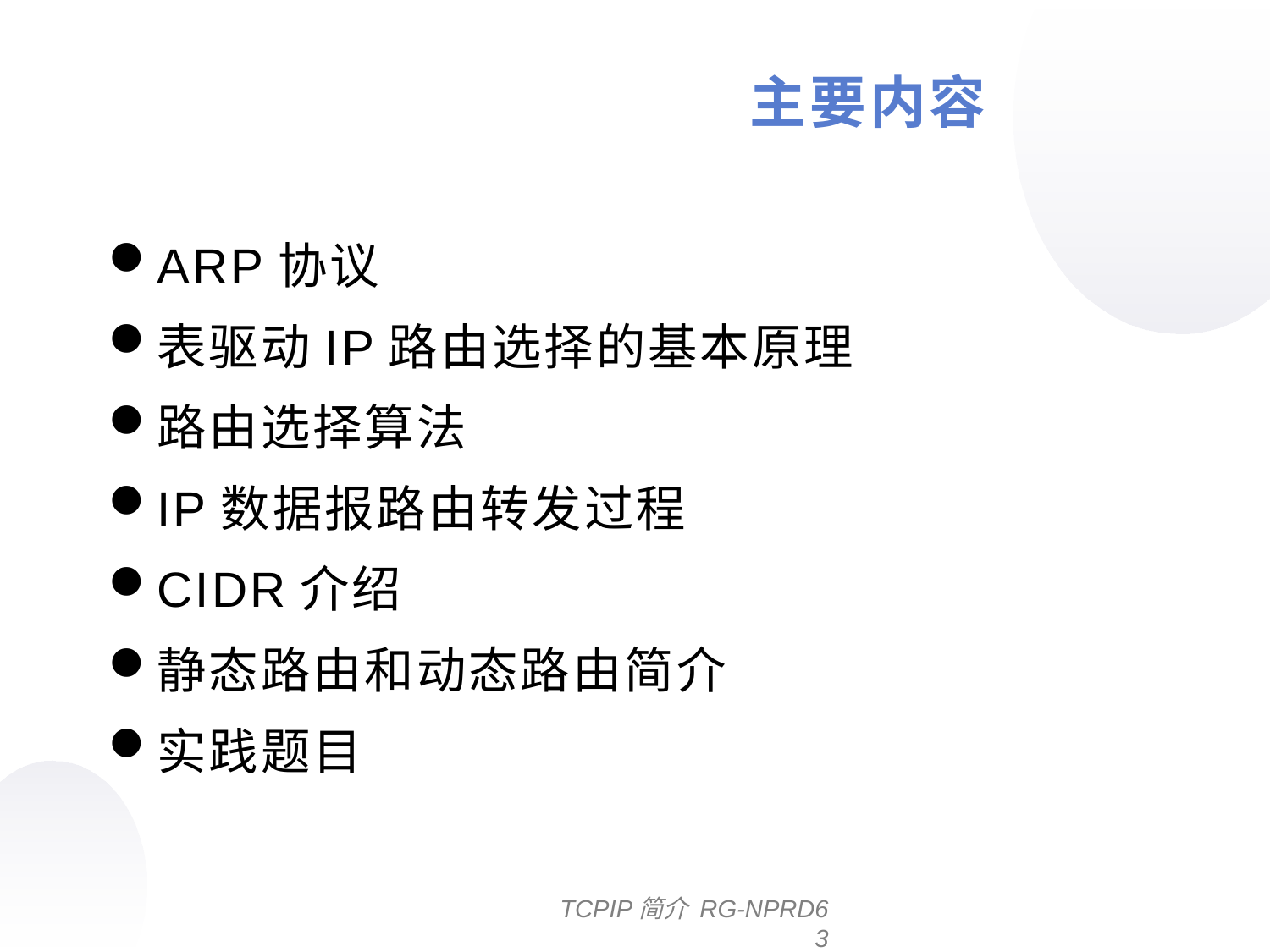

主要内容
ARP协议
表驱动IP路由选择的基本原理
路由选择算法
IP数据报路由转发过程
CIDR介绍
静态路由和动态路由简介
实践题目

TCPIP简介 RG-NPRD6
3